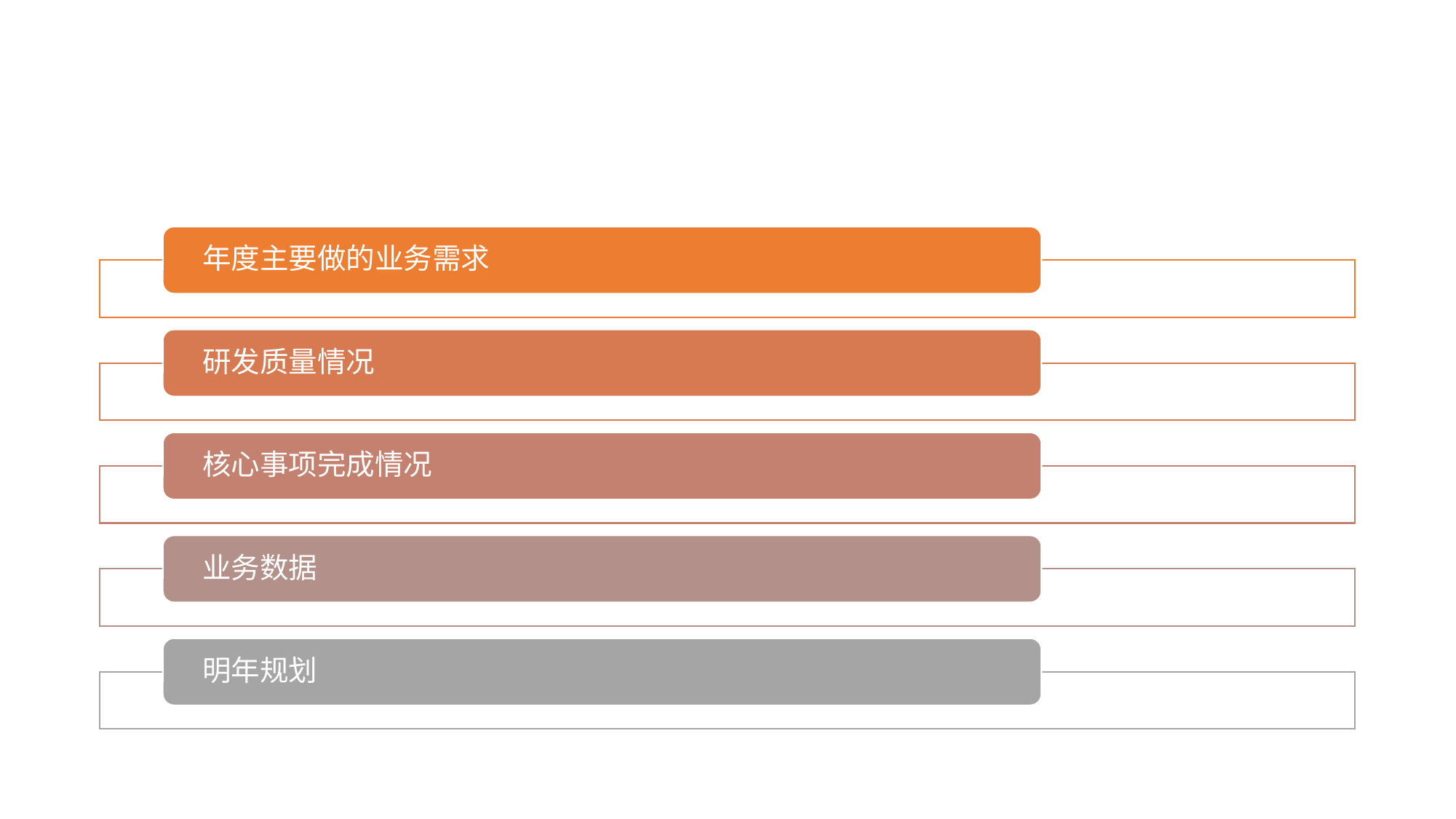

年度主要做的业务需求
研发质量情况
核心事项完成情况
业务数据
明年规划